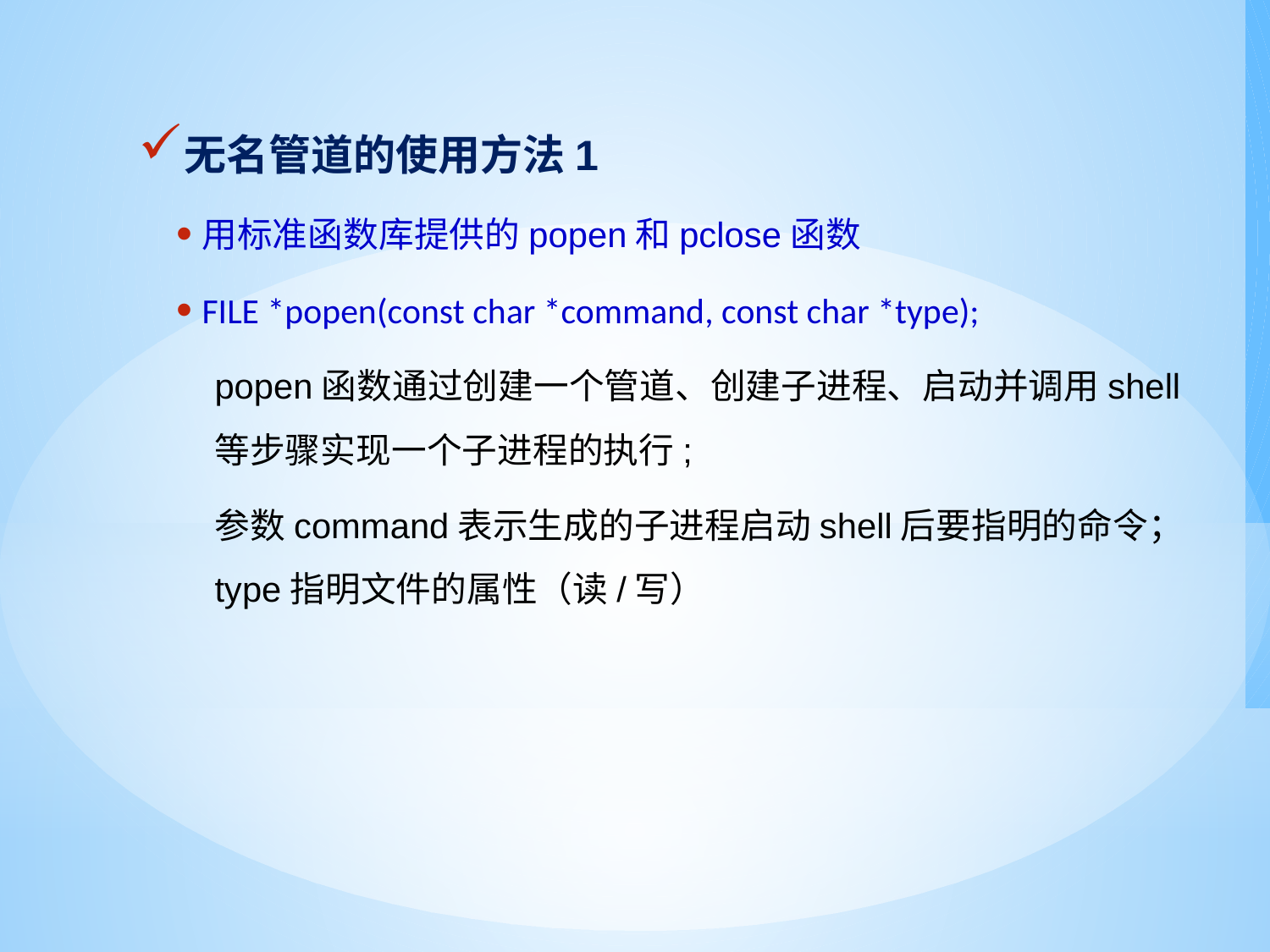

无名管道的使用方法1
用标准函数库提供的popen和pclose函数
FILE *popen(const char *command, const char *type);
popen函数通过创建一个管道、创建子进程、启动并调用shell等步骤实现一个子进程的执行;
参数command表示生成的子进程启动shell后要指明的命令；type指明文件的属性（读/写）